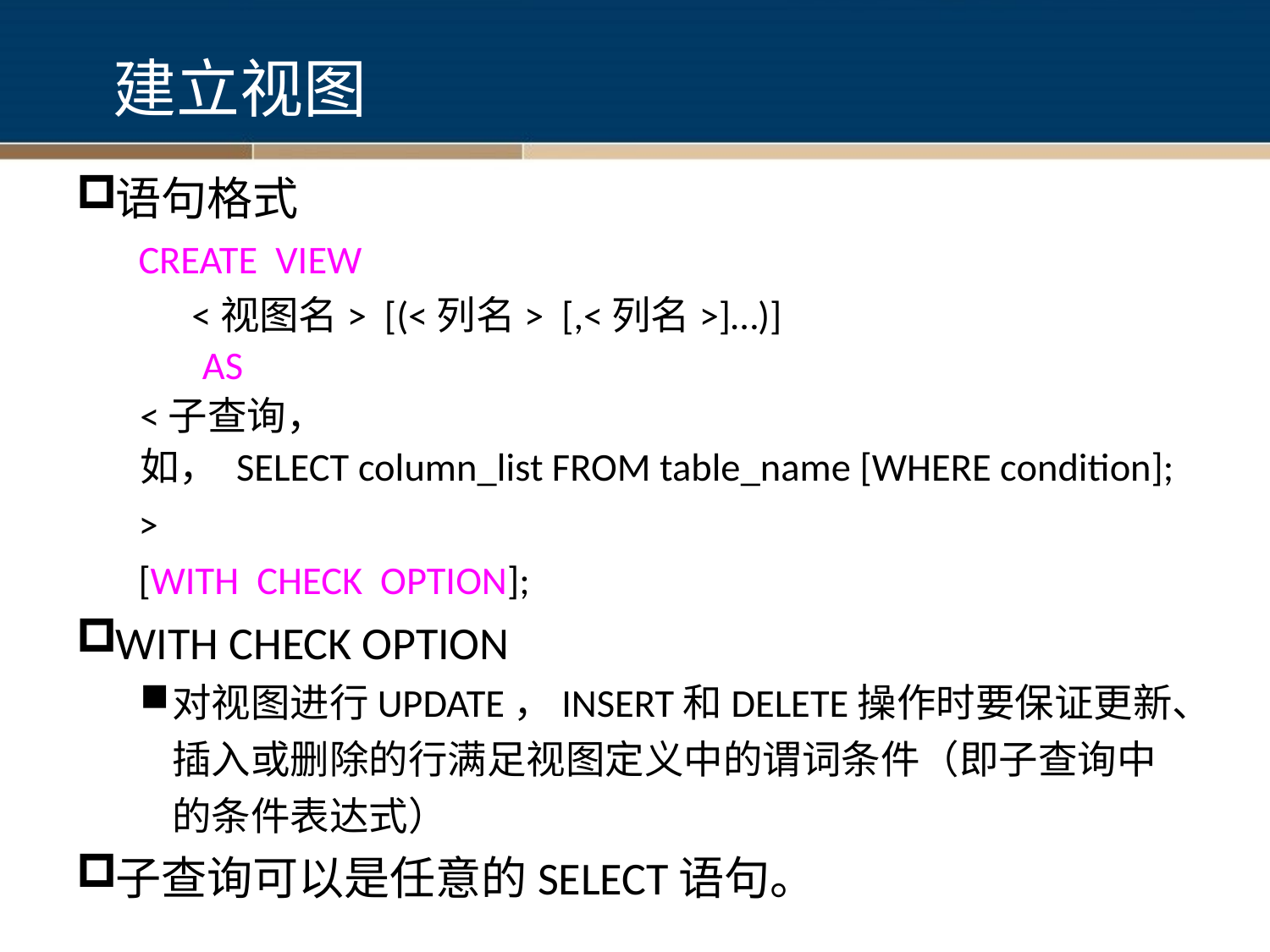

建立视图
语句格式
       CREATE  VIEW
             <视图名>  [(<列名>  [,<列名>]…)]
       AS
<子查询，
如， SELECT column_list FROM table_name [WHERE condition];
       >
       [WITH  CHECK  OPTION];
WITH CHECK OPTION
对视图进行UPDATE，INSERT和DELETE操作时要保证更新、插入或删除的行满足视图定义中的谓词条件（即子查询中的条件表达式）
子查询可以是任意的SELECT语句。